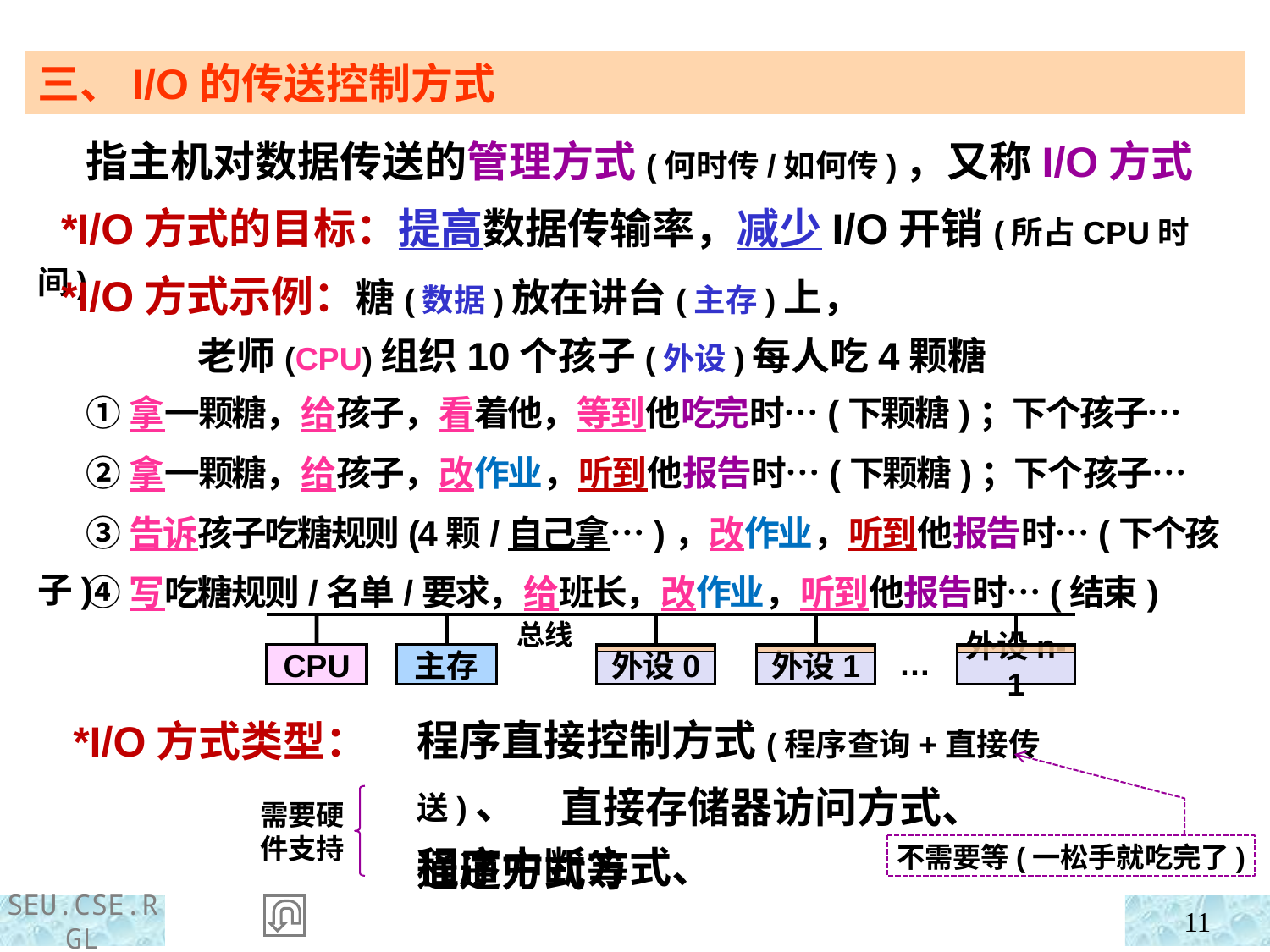

三、I/O的传送控制方式
    指主机对数据传送的管理方式(何时传/如何传)，又称I/O方式
  *I/O方式的目标：提高数据传输率，减少I/O开销(所占CPU时间)
  *I/O方式示例：糖(数据)放在讲台(主存)上，
                 老师(CPU)组织10个孩子(外设)每人吃4颗糖
      ①拿一颗糖，给孩子，看着他，等到他吃完时…(下颗糖)；下个孩子…
      ②拿一颗糖，给孩子，改作业，听到他报告时…(下颗糖)；下个孩子…
      ③告诉孩子吃糖规则(4颗/自己拿…)，改作业，听到他报告时…(下个孩子)
      ④写吃糖规则/名单/要求，给班长，改作业，听到他报告时…(结束)
总线
CPU
主存
外设0
外设1
外设n-1

…
程序直接控制方式(程序查询+直接传送)、
程序中断方式、
   *I/O方式类型：
              直接存储器访问方式、
通道方式等

需要硬件支持
不需要等(一松手就吃完了)

11